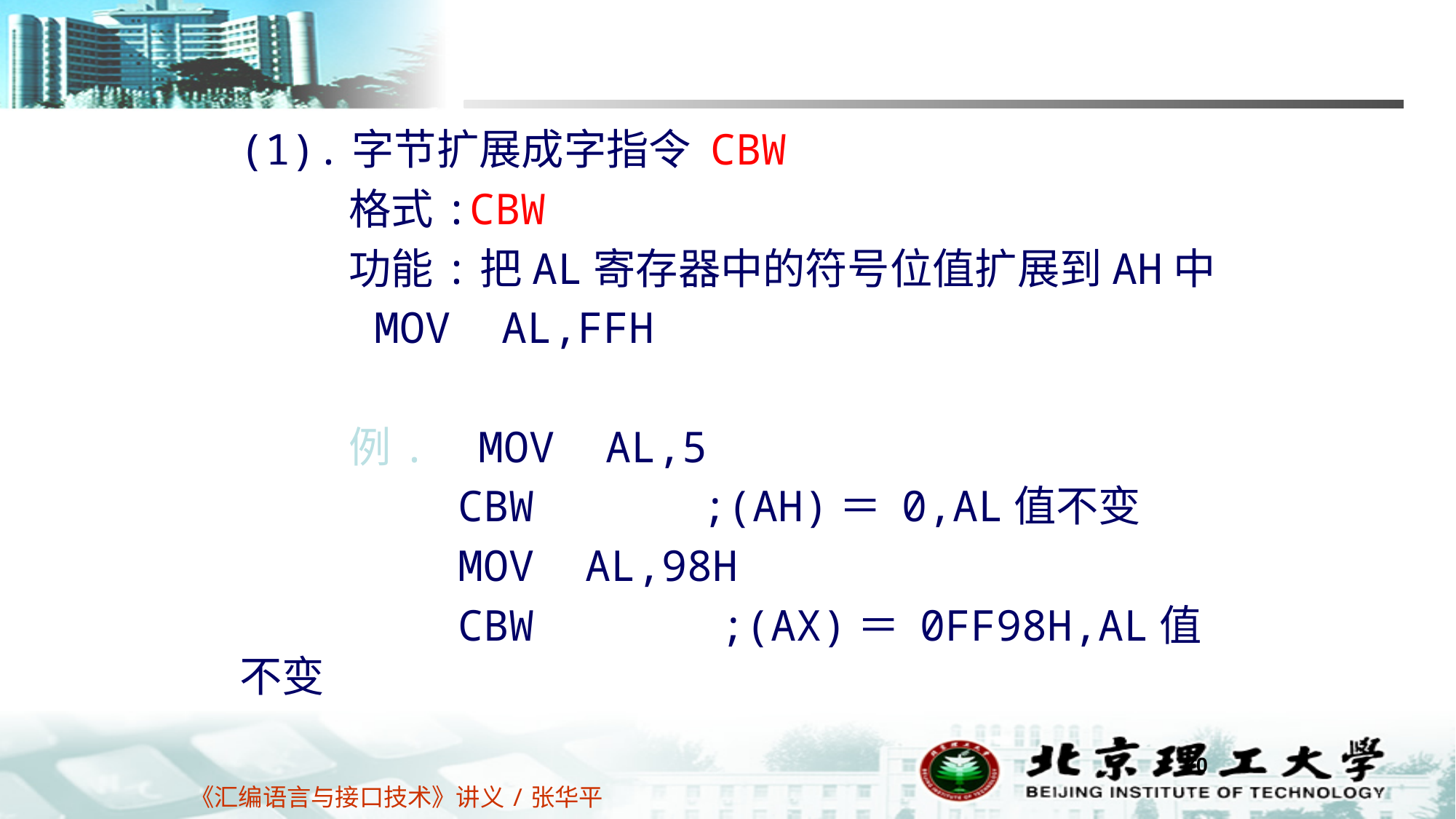

(1).字节扩展成字指令 CBW
	格式:CBW
	功能:把AL寄存器中的符号位值扩展到AH中
	 MOV  AL,FFH

	例.  MOV  AL,5
		CBW	   	 ;(AH)＝ 0,AL值不变
		MOV  AL,98H
		CBW	      ;(AX)＝ 0FF98H,AL值不变
70